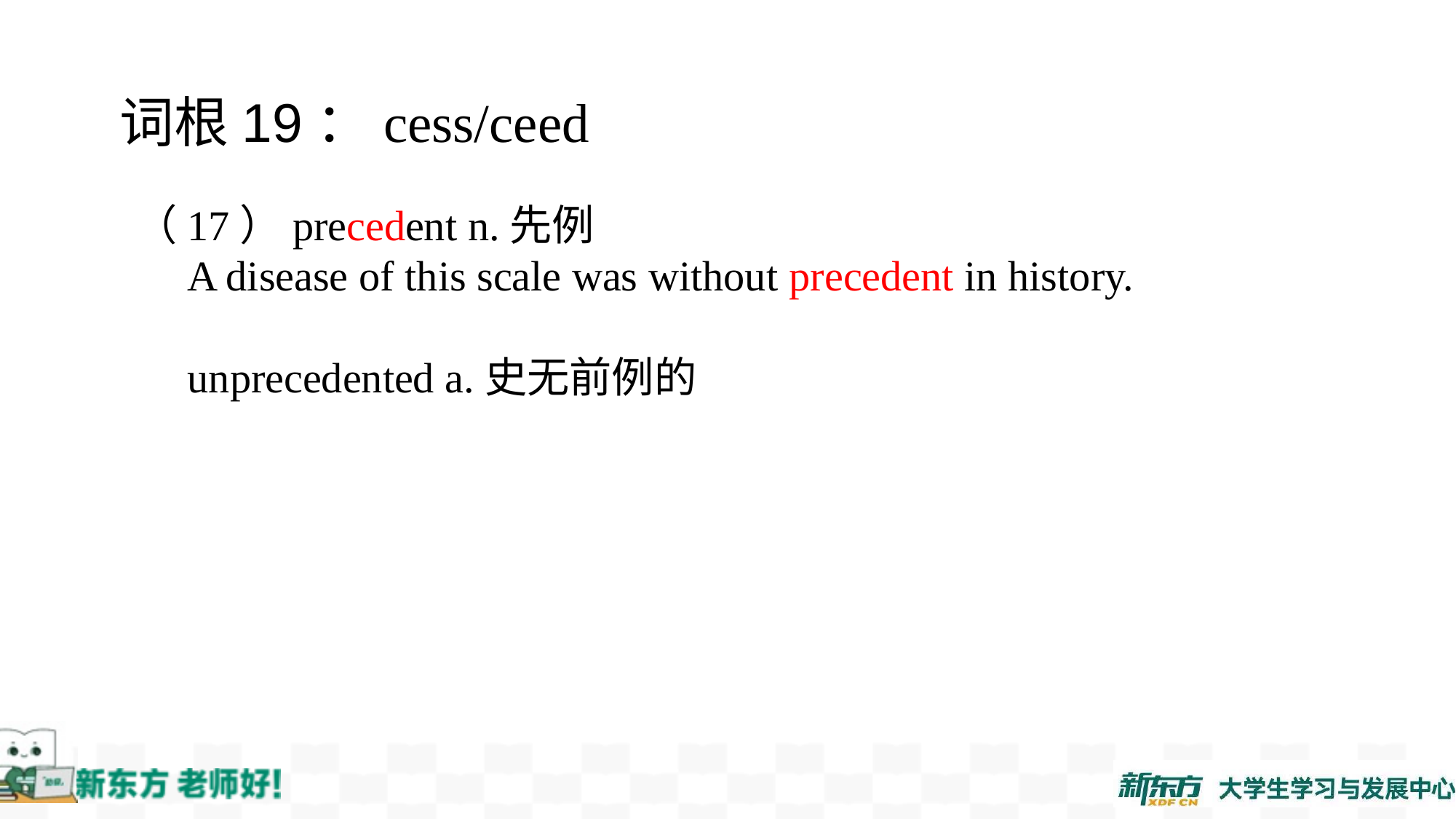

词根19：cess/ceed
（17）precedent n.先例
     A disease of this scale was without precedent in history.

     unprecedented a.史无前例的